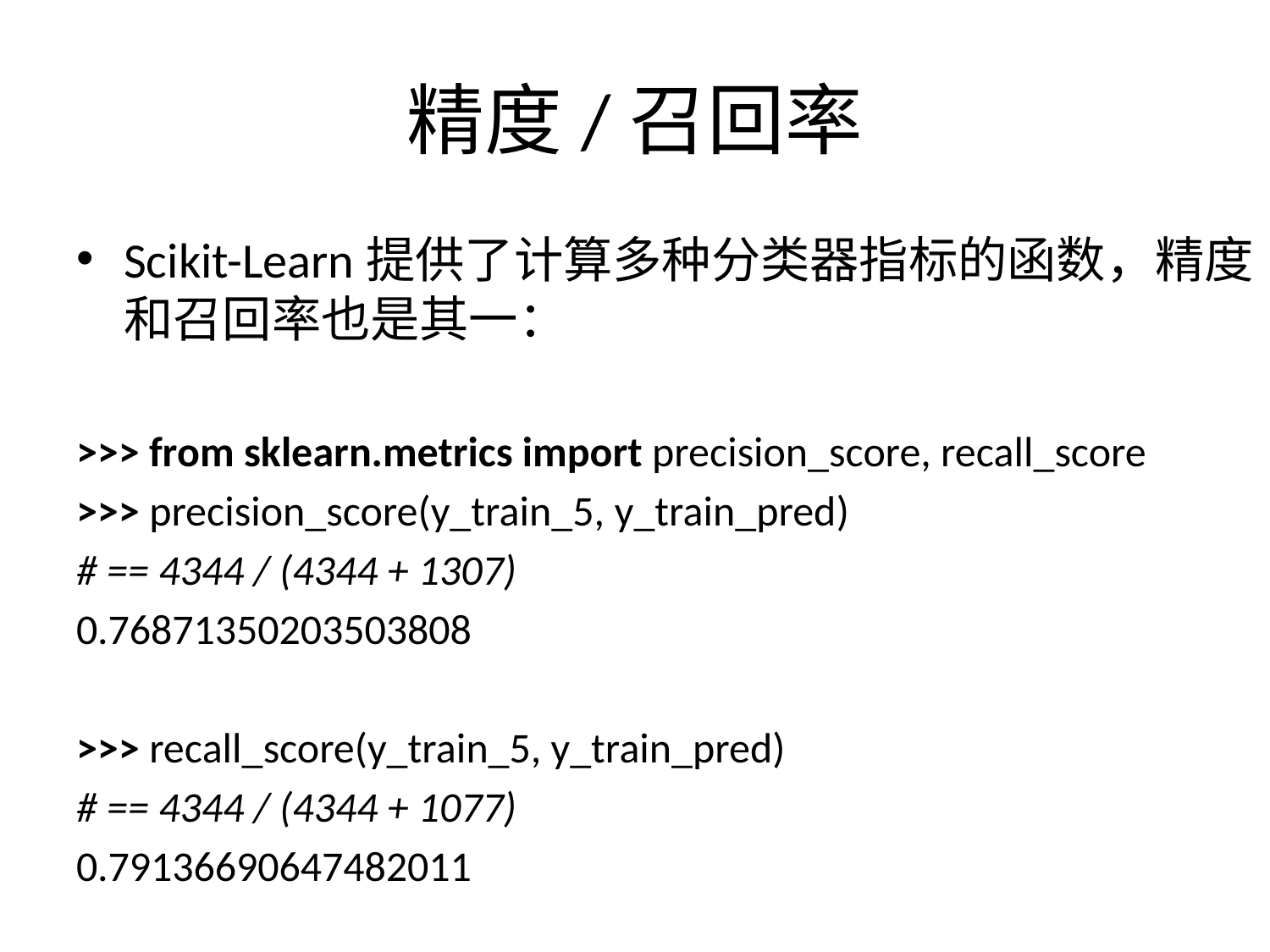

# 精度/召回率
Scikit-Learn提供了计算多种分类器指标的函数，精度和召回率也是其一：

>>> from sklearn.metrics import precision_score, recall_score
>>> precision_score(y_train_5, y_train_pred)
# == 4344 / (4344 + 1307)
0.76871350203503808

>>> recall_score(y_train_5, y_train_pred)
# == 4344 / (4344 + 1077)
0.79136690647482011